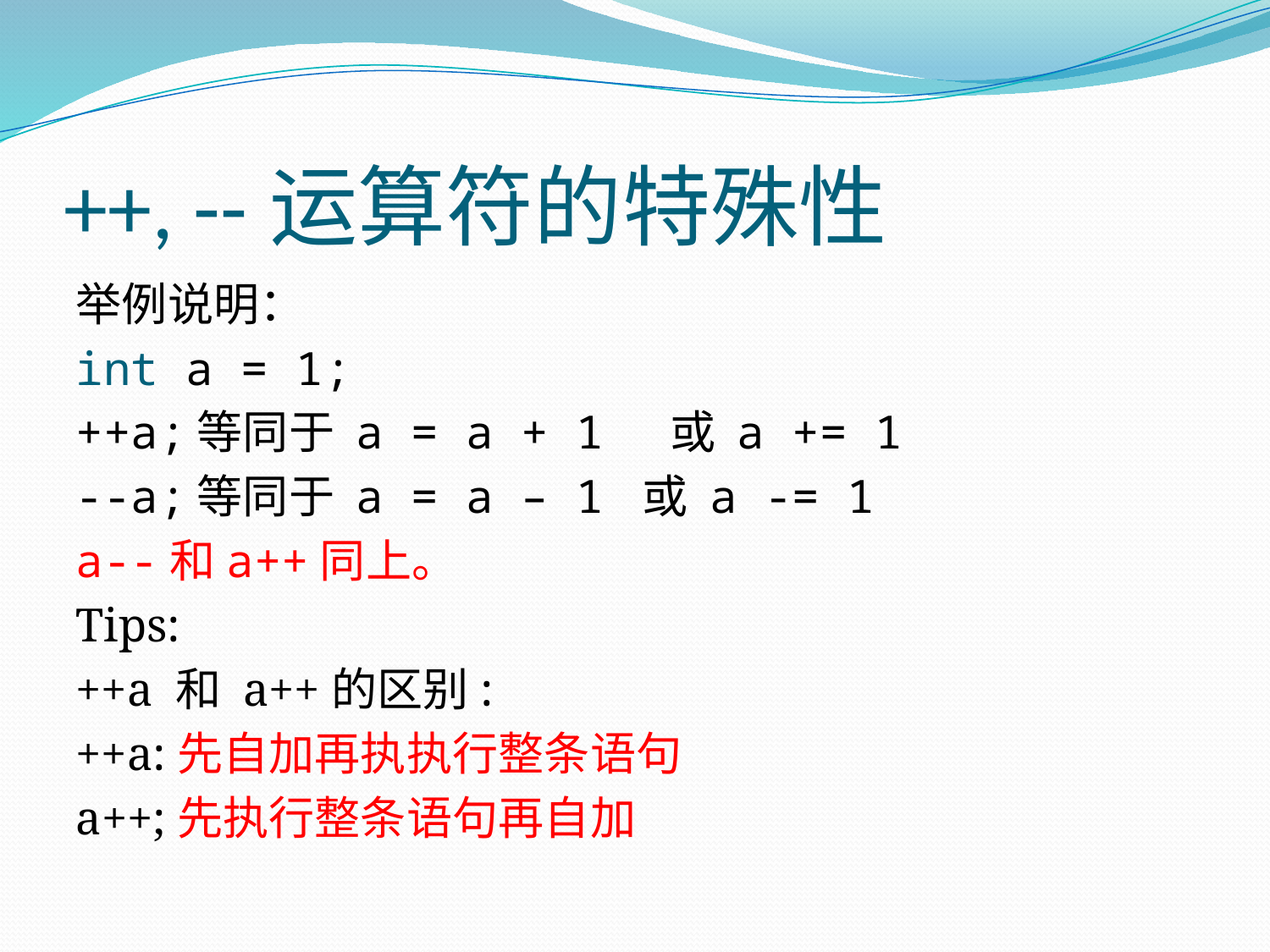

# ++, --运算符的特殊性
举例说明：
int a = 1;
++a;等同于 a = a + 1  或 a += 1
--a;等同于 a = a – 1 或 a -= 1
a--和a++同上。
Tips:
++a 和 a++的区别:
++a:先自加再执执行整条语句
a++;先执行整条语句再自加